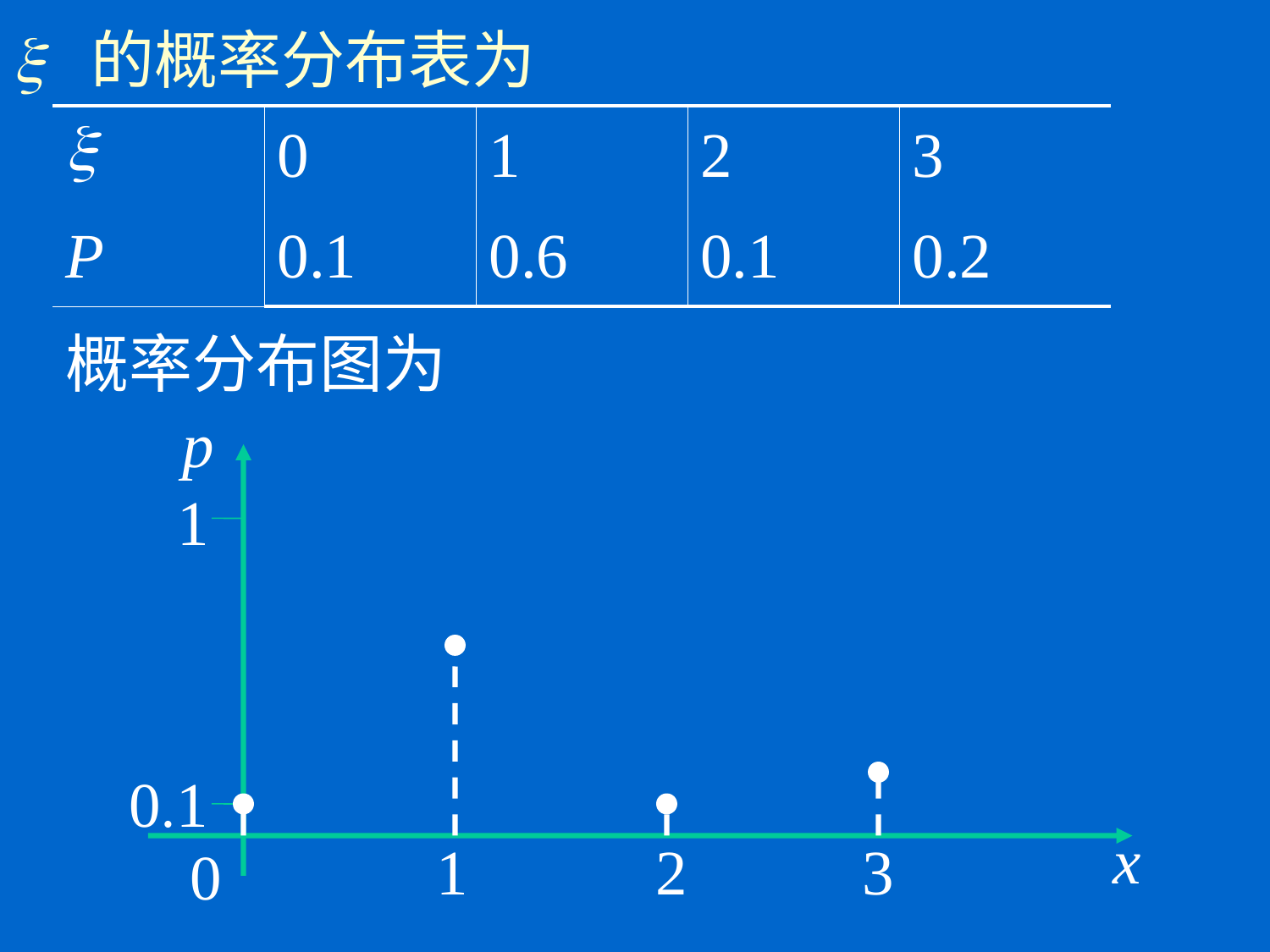

# ξ 的概率分布表为
| ξ | 0 | 1 | 2 | 3 |
| --- | --- | --- | --- | --- |
| P | 0.1 | 0.6 | 0.1 | 0.2 |
概率分布图为
p

1

0.1

x
1
3
2
0